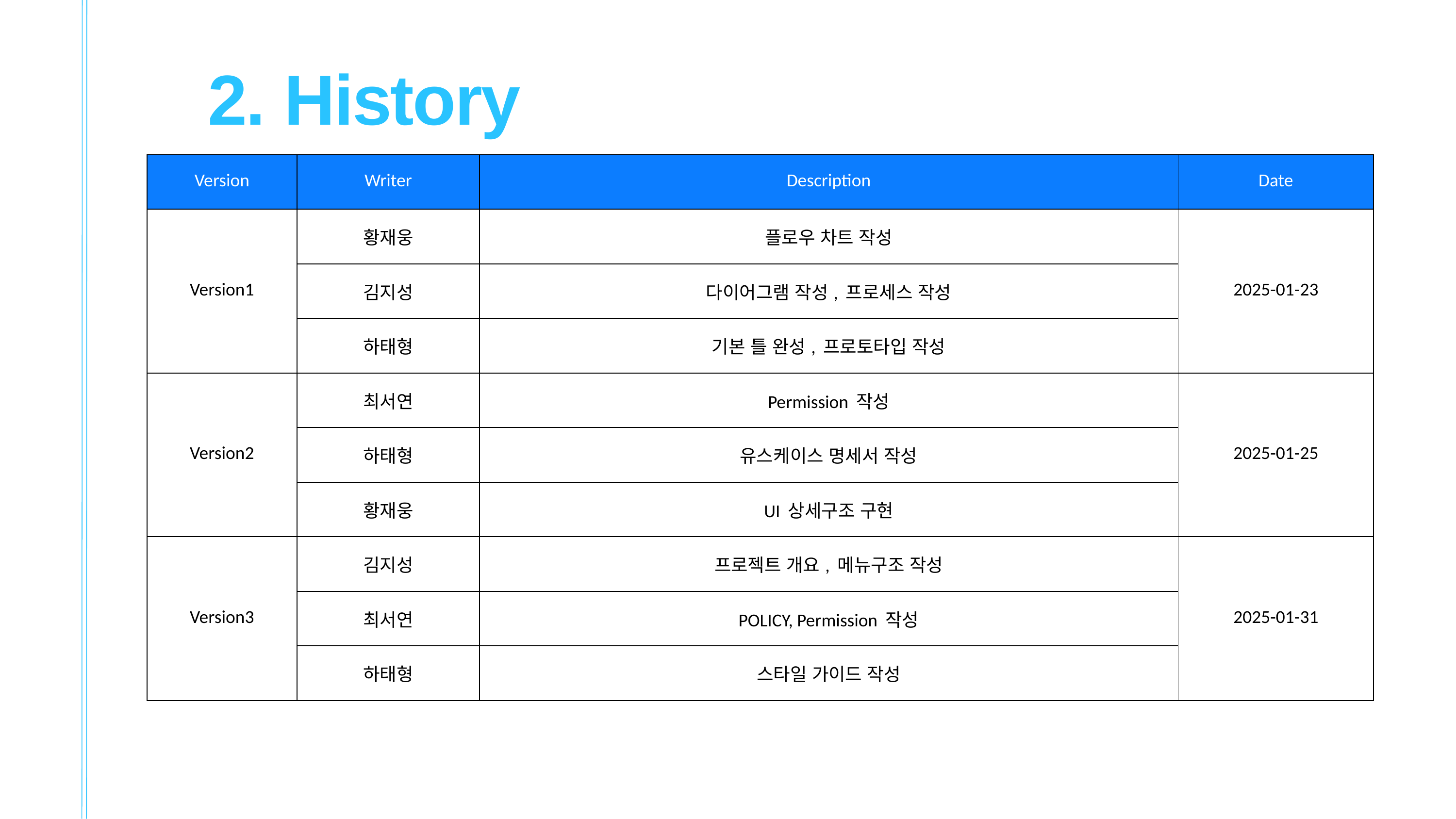

2. History
| Version | Writer | Description | Date |
| --- | --- | --- | --- |
| Version1 | 황재웅 | 플로우 차트 작성 | 2025-01-23 |
|  | 김지성 | 다이어그램 작성, 프로세스 작성 |  |
|  | 하태형 | 기본 틀 완성, 프로토타입 작성 |  |
| Version2 | 최서연 | Permission 작성 | 2025-01-25 |
|  | 하태형 | 유스케이스 명세서 작성 |  |
|  | 황재웅 | UI 상세구조 구현 |  |
| Version3 | 김지성 | 프로젝트 개요, 메뉴구조 작성 | 2025-01-31 |
|  | 최서연 | POLICY, Permission 작성 |  |
|  | 하태형 | 스타일 가이드 작성 |  |